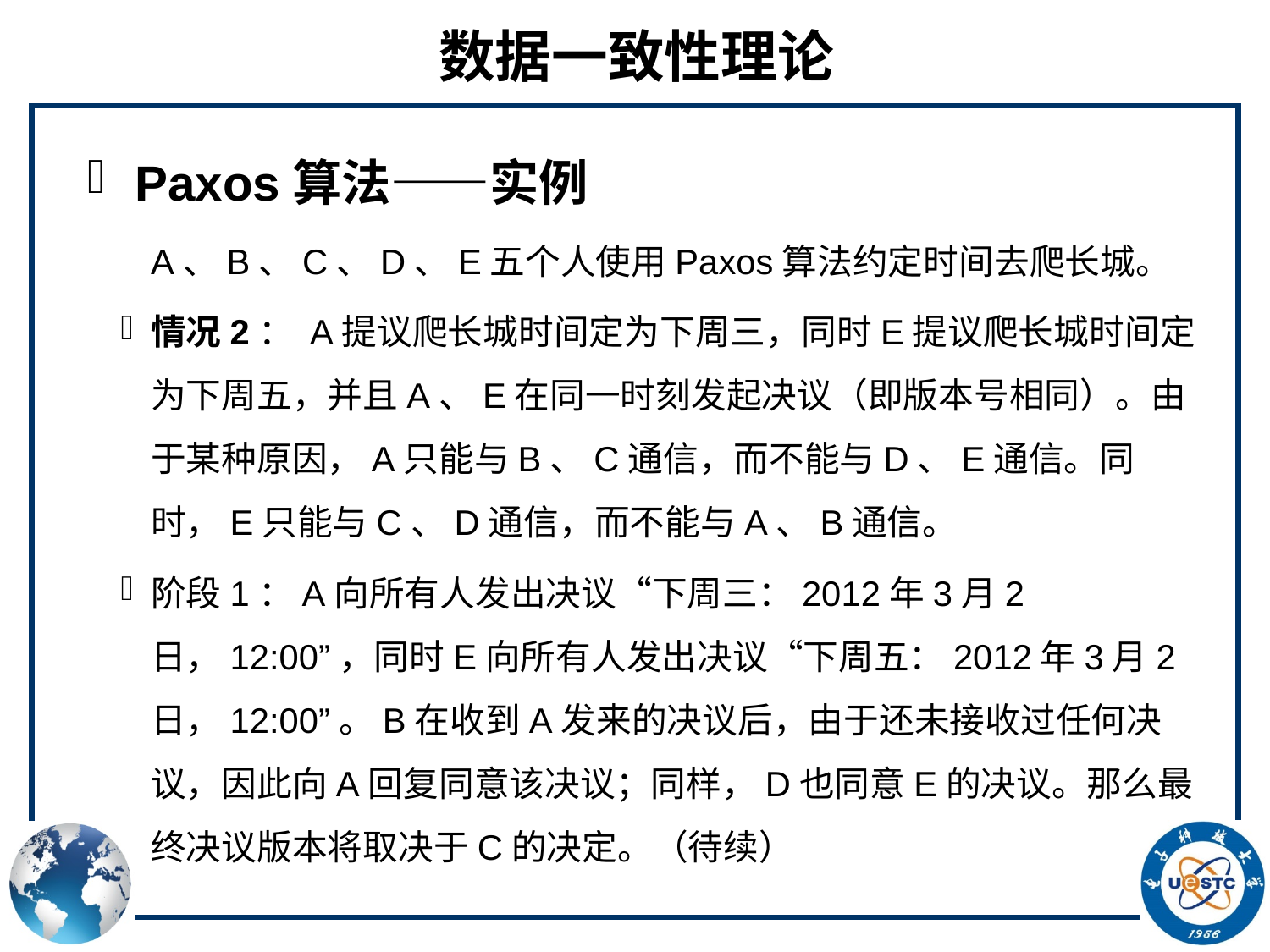

# 数据一致性理论
Paxos算法——实例
A、B、C、D、E五个人使用Paxos算法约定时间去爬长城。
情况2： A提议爬长城时间定为下周三，同时E提议爬长城时间定为下周五，并且A、E在同一时刻发起决议（即版本号相同）。由于某种原因，A只能与B、C通信，而不能与D、E通信。同时，E只能与C、D通信，而不能与A、B通信。
阶段1：A向所有人发出决议“下周三：2012年3月2日，12:00”，同时E向所有人发出决议“下周五：2012年3月2日，12:00”。B在收到A发来的决议后，由于还未接收过任何决议，因此向A回复同意该决议；同样，D也同意E的决议。那么最终决议版本将取决于C的决定。（待续）